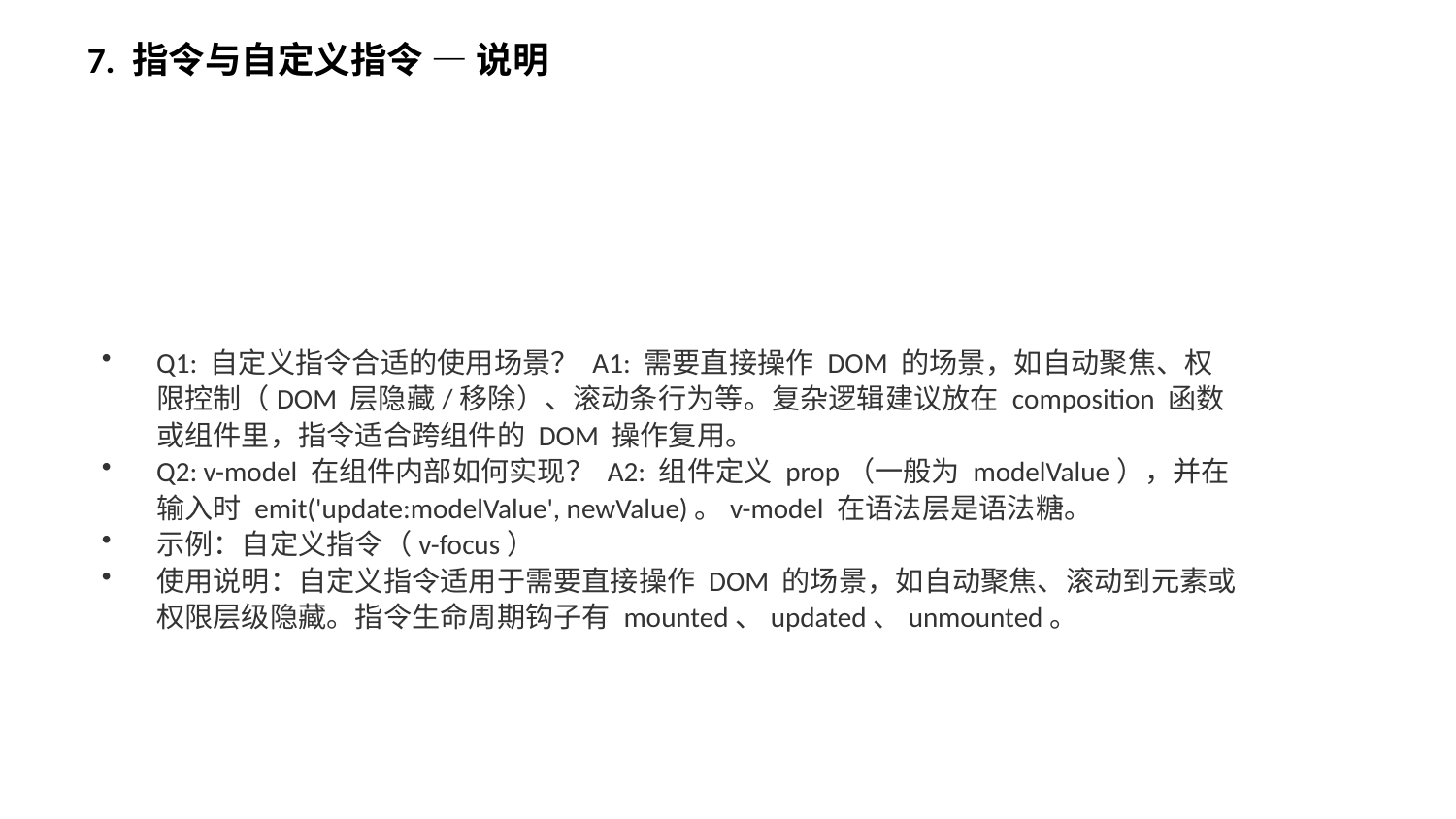

7. 指令与自定义指令 — 说明
Q1: 自定义指令合适的使用场景？ A1: 需要直接操作 DOM 的场景，如自动聚焦、权限控制（DOM 层隐藏/移除）、滚动条行为等。复杂逻辑建议放在 composition 函数或组件里，指令适合跨组件的 DOM 操作复用。
Q2: v-model 在组件内部如何实现？ A2: 组件定义 prop（一般为 modelValue），并在输入时 emit('update:modelValue', newValue)。v-model 在语法层是语法糖。
示例：自定义指令（v-focus）
使用说明：自定义指令适用于需要直接操作 DOM 的场景，如自动聚焦、滚动到元素或权限层级隐藏。指令生命周期钩子有 mounted、updated、unmounted。